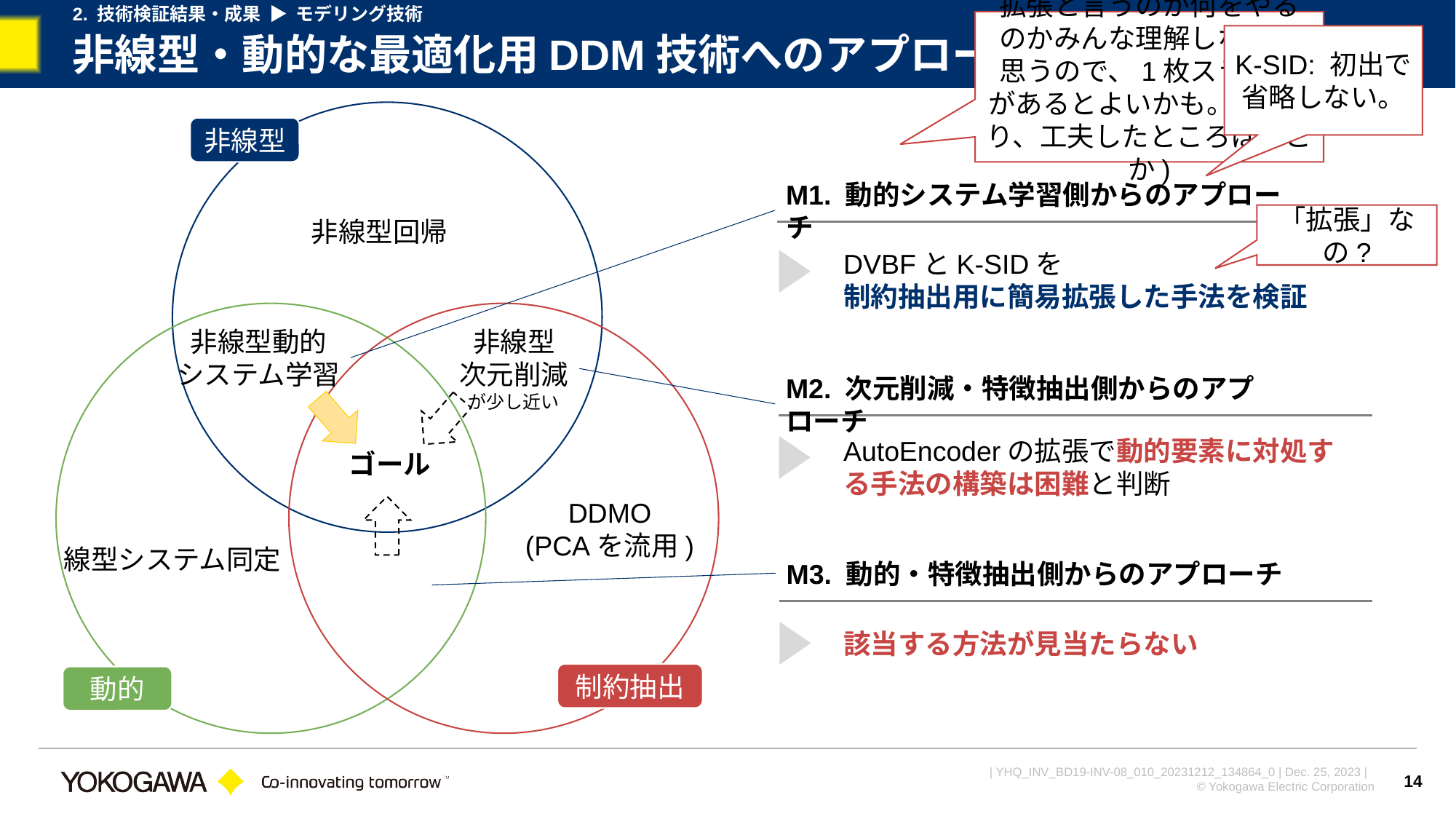

2. 技術検証結果・成果  ▶  モデリング技術
拡張と言うのが何をやるのかみんな理解しないと思うので、1枚スライドがあるとよいかも。(つまり、工夫したところはどこか)
# 非線型・動的な最適化用DDM技術へのアプローチ
K-SID: 初出で省略しない。

非線型
M1. 動的システム学習側からのアプローチ
「拡張」なの?
非線型回帰
DVBFとK-SIDを
制約抽出用に簡易拡張した手法を検証

非線型動的
システム学習
非線型
次元削減
が少し近い
M2. 次元削減・特徴抽出側からのアプローチ

AutoEncoderの拡張で動的要素に対処する手法の構築は困難と判断
ゴール

DDMO
(PCAを流用)

線型システム同定
M3. 動的・特徴抽出側からのアプローチ
該当する方法が見当たらない

制約抽出
動的
14